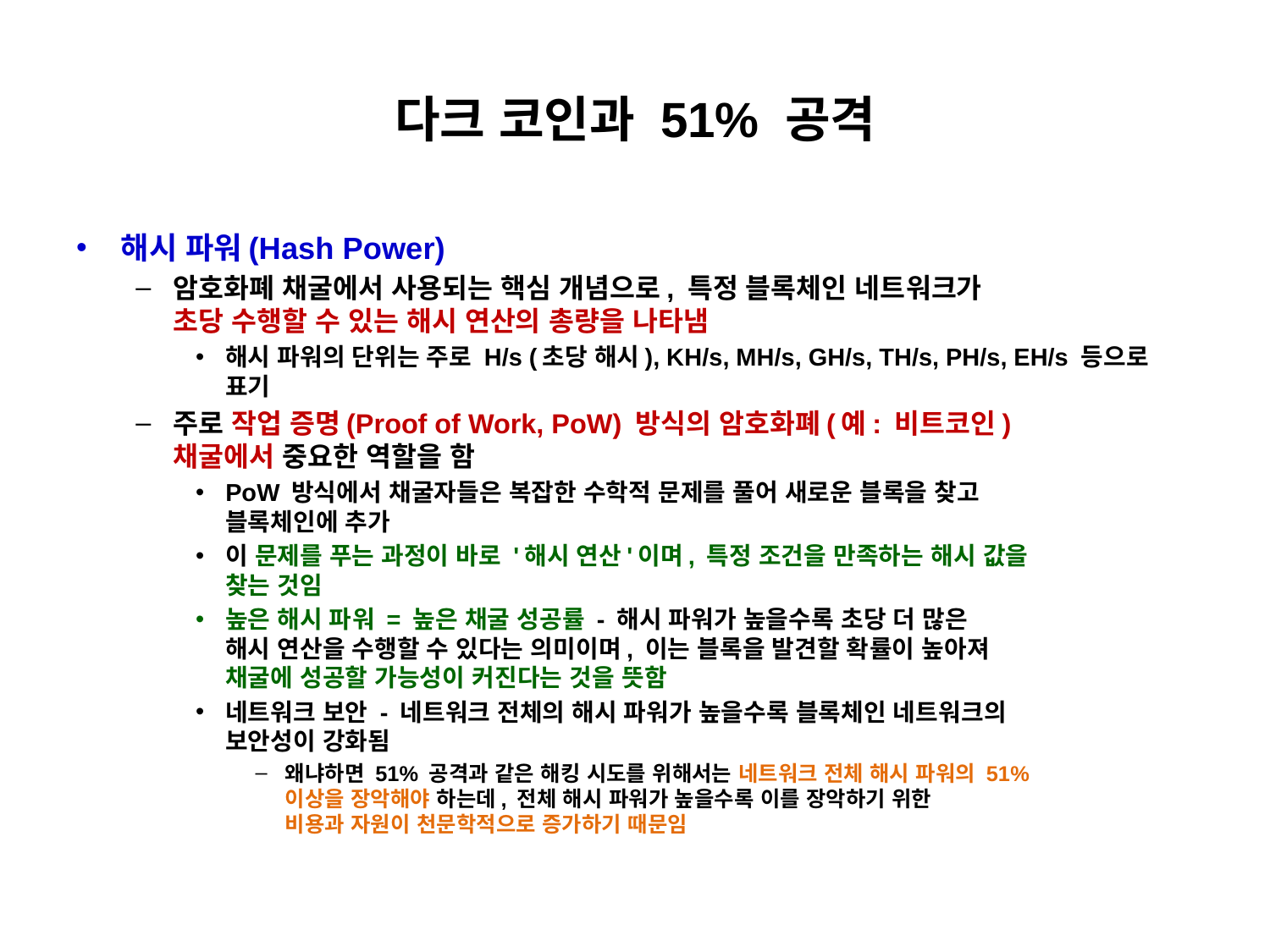

# 다크 코인과 51% 공격
해시 파워(Hash Power)
암호화폐 채굴에서 사용되는 핵심 개념으로, 특정 블록체인 네트워크가
초당 수행할 수 있는 해시 연산의 총량을 나타냄
해시 파워의 단위는 주로 H/s (초당 해시), KH/s, MH/s, GH/s, TH/s, PH/s, EH/s 등으로 표기
주로 작업 증명(Proof of Work, PoW) 방식의 암호화폐(예: 비트코인)
채굴에서 중요한 역할을 함
PoW 방식에서 채굴자들은 복잡한 수학적 문제를 풀어 새로운 블록을 찾고
블록체인에 추가
이 문제를 푸는 과정이 바로 '해시 연산'이며, 특정 조건을 만족하는 해시 값을
찾는 것임
높은 해시 파워 = 높은 채굴 성공률 - 해시 파워가 높을수록 초당 더 많은
해시 연산을 수행할 수 있다는 의미이며, 이는 블록을 발견할 확률이 높아져
채굴에 성공할 가능성이 커진다는 것을 뜻함
네트워크 보안 - 네트워크 전체의 해시 파워가 높을수록 블록체인 네트워크의
보안성이 강화됨
왜냐하면 51% 공격과 같은 해킹 시도를 위해서는 네트워크 전체 해시 파워의 51%
이상을 장악해야 하는데, 전체 해시 파워가 높을수록 이를 장악하기 위한
비용과 자원이 천문학적으로 증가하기 때문임